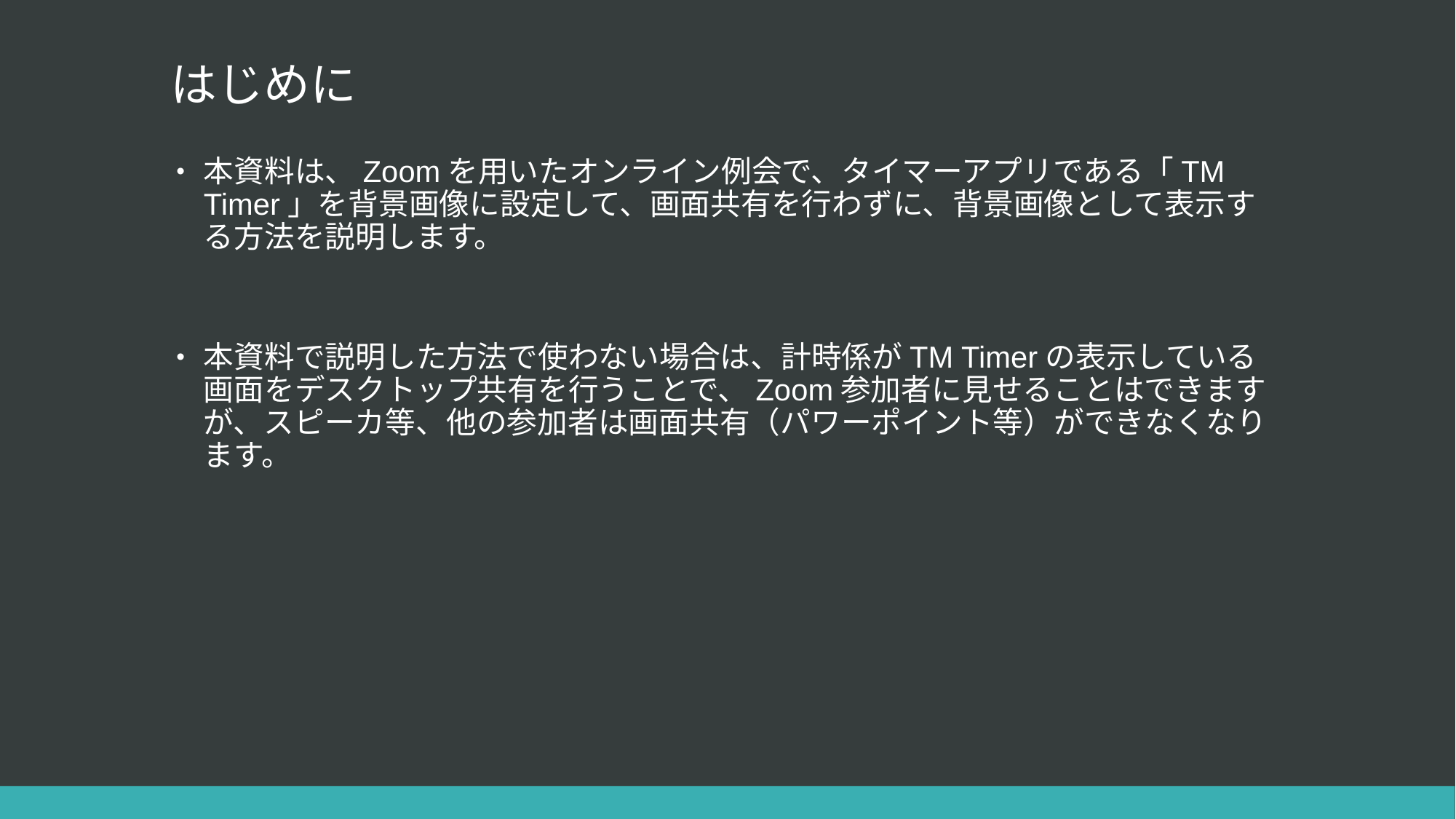

# はじめに
本資料は、Zoomを用いたオンライン例会で、タイマーアプリである「TM Timer」を背景画像に設定して、画面共有を行わずに、背景画像として表示する方法を説明します。

本資料で説明した方法で使わない場合は、計時係がTM Timerの表示している画面をデスクトップ共有を行うことで、Zoom参加者に見せることはできますが、スピーカ等、他の参加者は画面共有（パワーポイント等）ができなくなります。